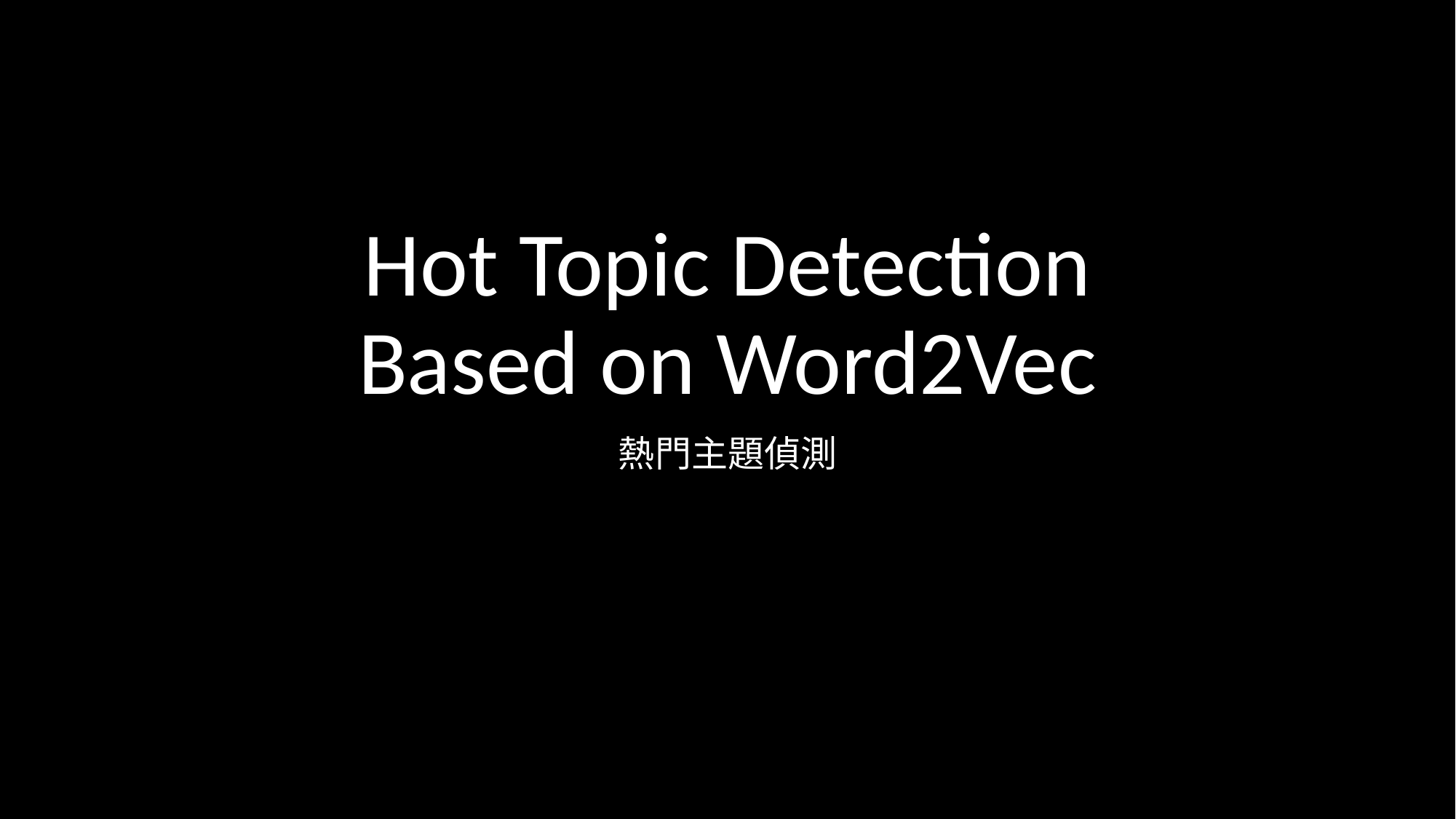

# Hot Topic Detection Based on Word2Vec
熱門主題偵測